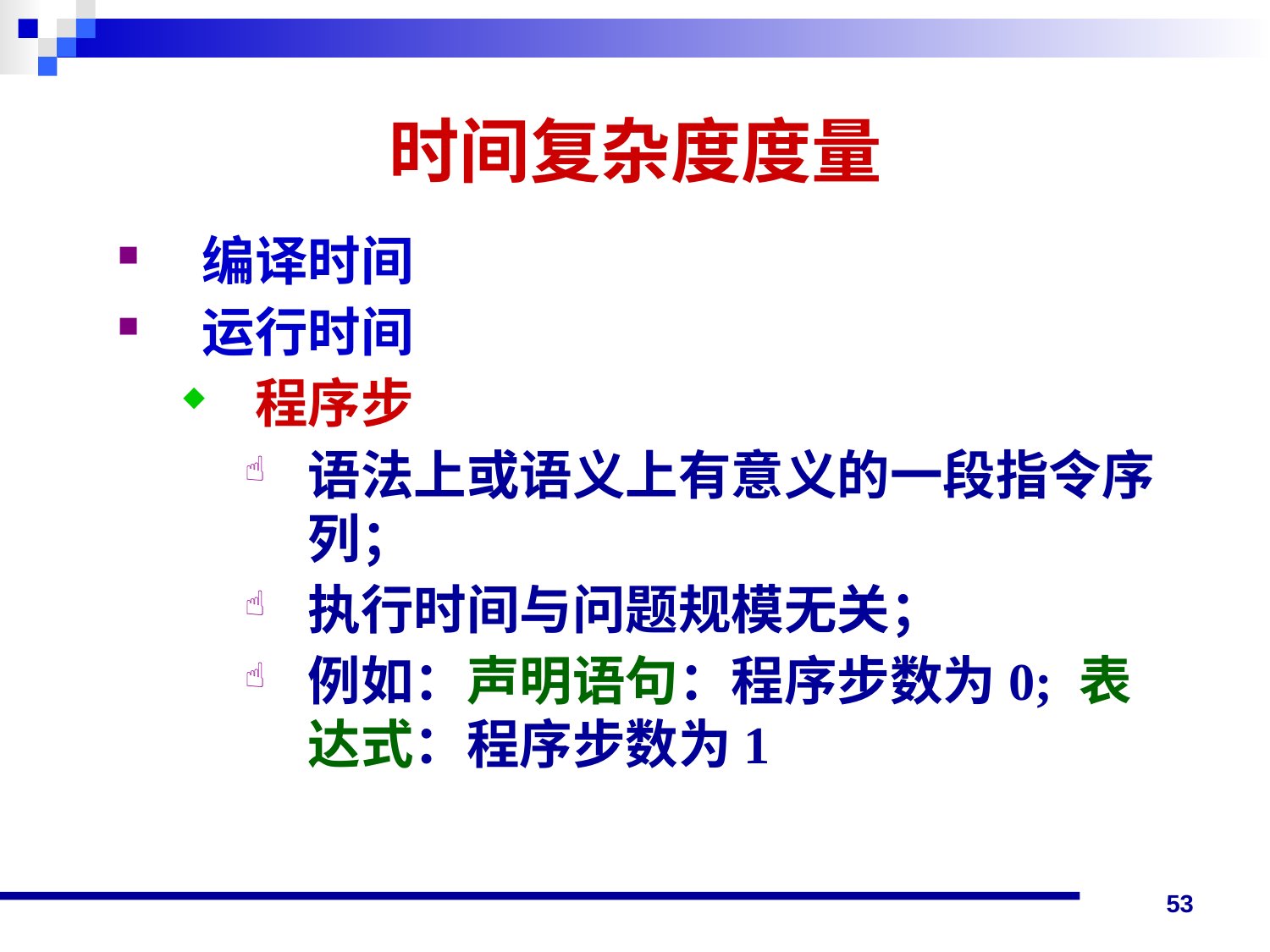

# 时间复杂度度量
编译时间
运行时间
程序步
语法上或语义上有意义的一段指令序列；
执行时间与问题规模无关；
例如：声明语句：程序步数为0; 表达式：程序步数为1
53